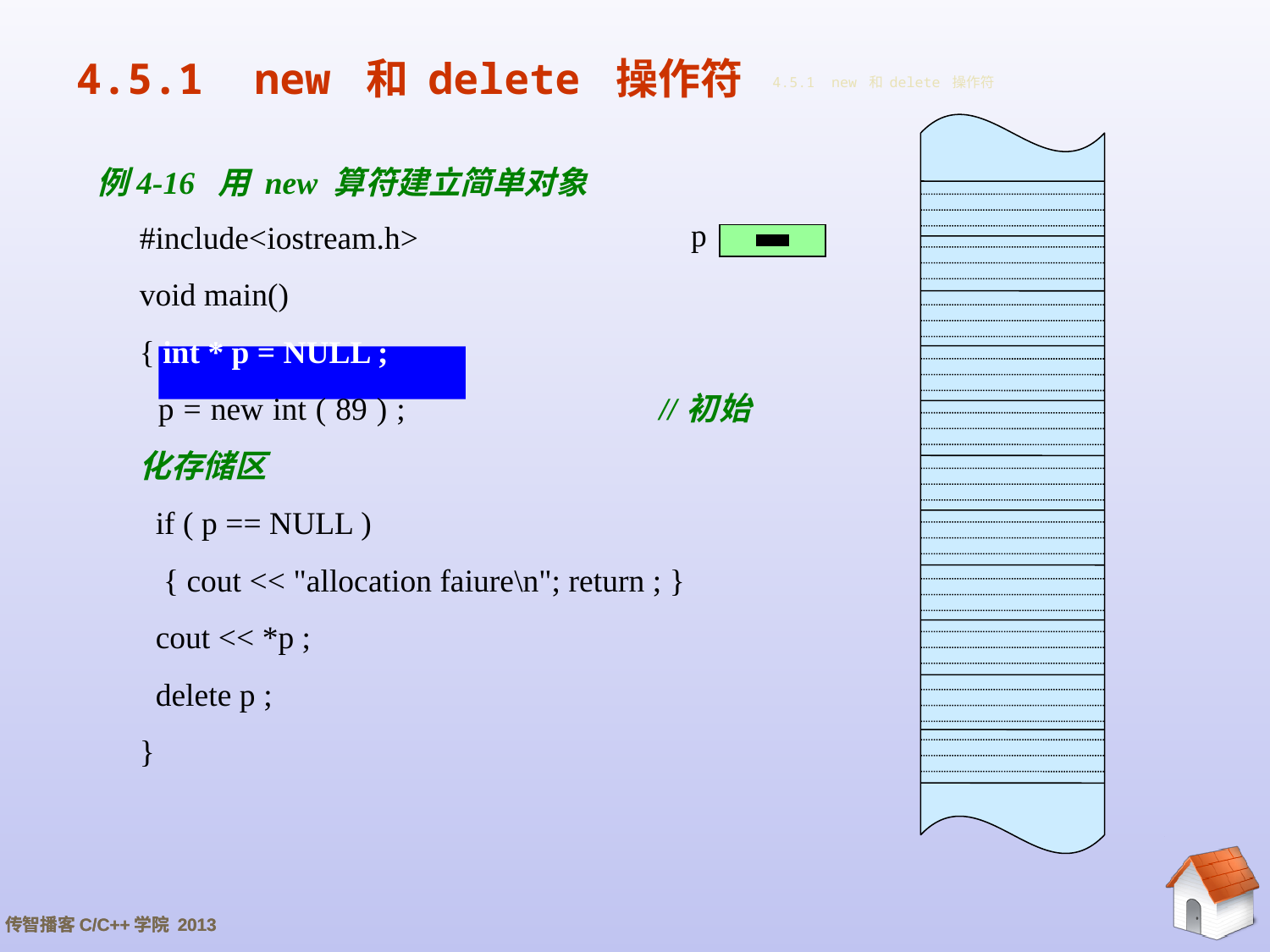

4.5.1  new 和 delete 操作符
# 4.5.1  new 和 delete 操作符

例4-16  用 new 算符建立简单对象
p

#include<iostream.h>
void main()
{ int * p = NULL ;
  p = new int ( 89 ) ;		//初始化存储区
  if ( p == NULL )
   { cout << "allocation faiure\n"; return ; }
  cout << *p ;
  delete p ;
}